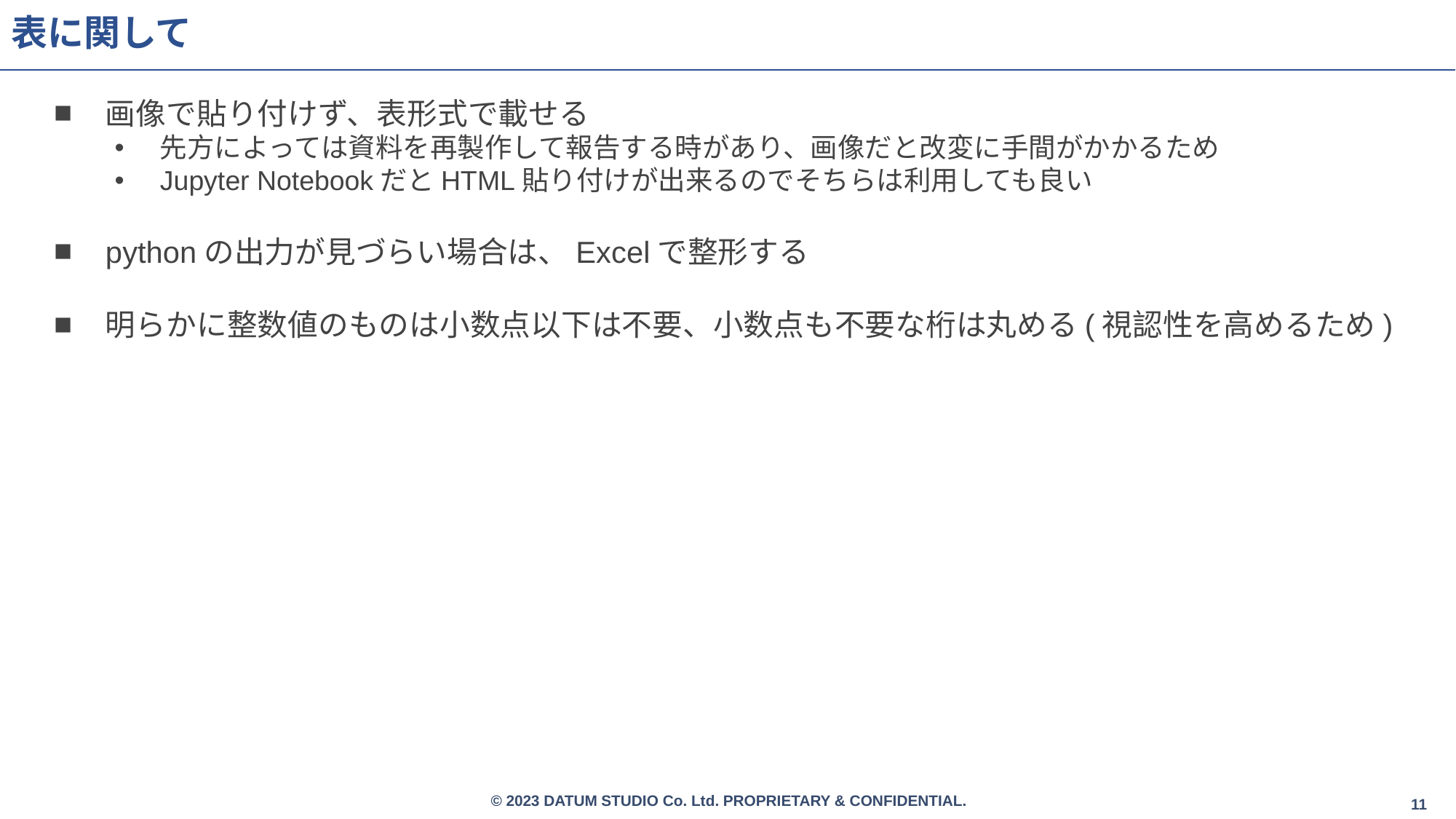

# 表に関して
画像で貼り付けず、表形式で載せる
先方によっては資料を再製作して報告する時があり、画像だと改変に手間がかかるため
Jupyter NotebookだとHTML貼り付けが出来るのでそちらは利用しても良い

pythonの出力が見づらい場合は、Excelで整形する

明らかに整数値のものは小数点以下は不要、小数点も不要な桁は丸める(視認性を高めるため)